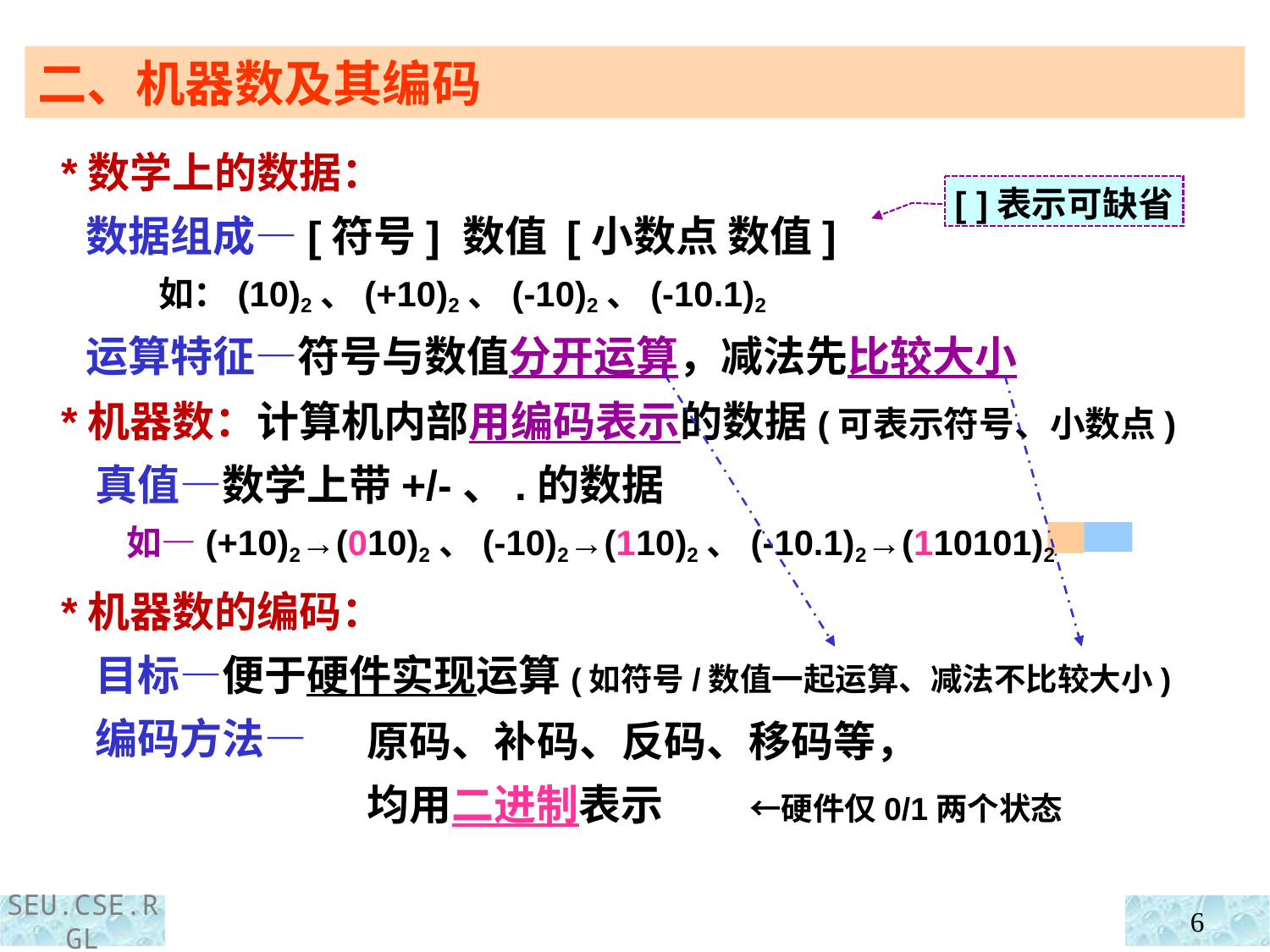

二、机器数及其编码
  *数学上的数据：
    数据组成—[符号] 数值 [小数点 数值]
              如：(10)2、(+10)2、(-10)2、(-10.1)2
    运算特征—符号与数值分开运算，减法先比较大小
[ ]表示可缺省

  *机器数：计算机内部用编码表示的数据(可表示符号、小数点)
     真值—数学上带+/-、.的数据
          如—(+10)2→(010)2、(-10)2→(110)2、(-10.1)2→(110101)2

  *机器数的编码：
     目标—便于硬件实现运算(如符号/数值一起运算、减法不比较大小)
     编码方法—
原码、补码、反码、移码等，
均用二进制表示         ←硬件仅0/1两个状态
6